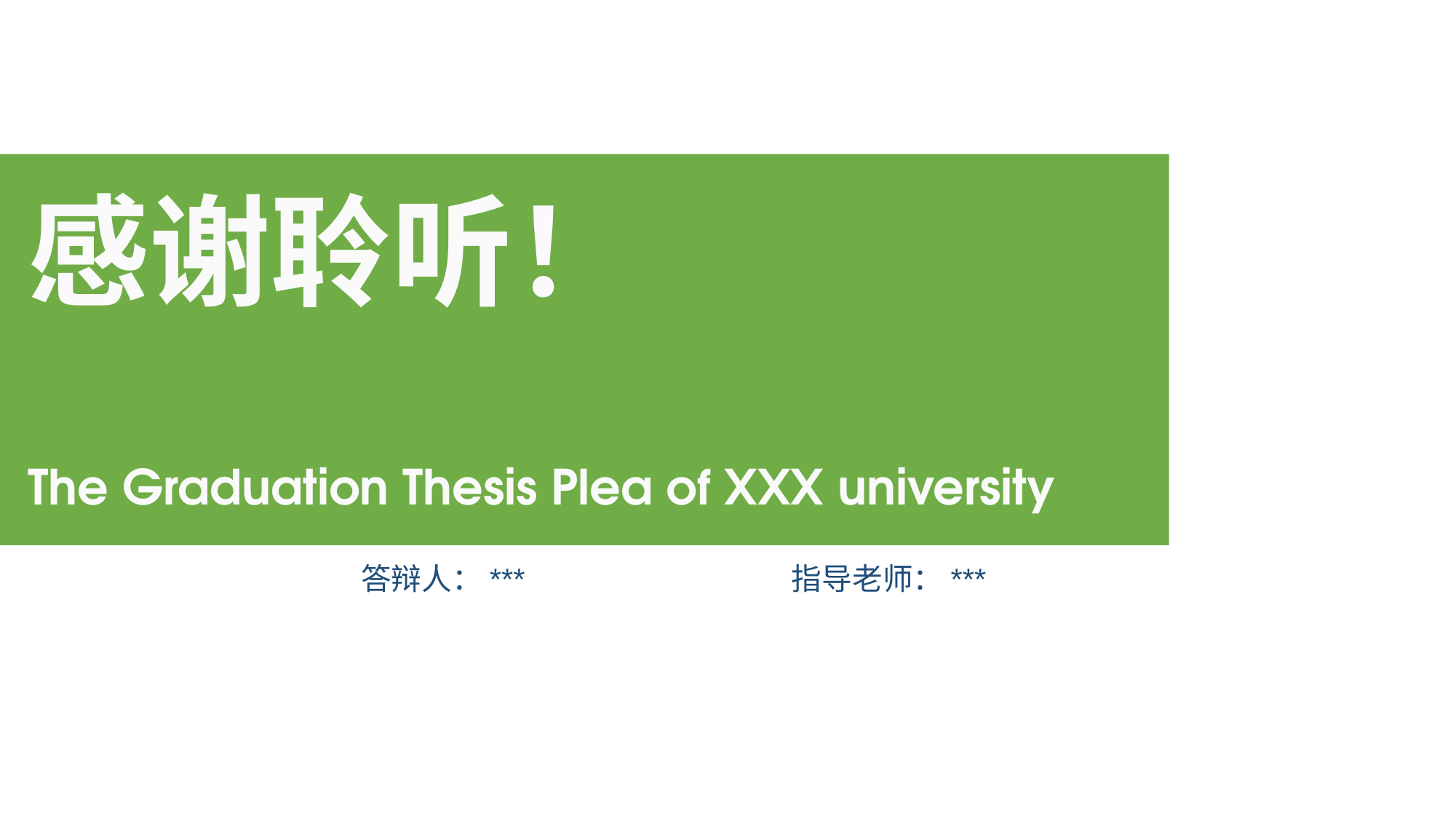

感谢聆听！
The Graduation Thesis Plea of XXX university
答辩人：***
指导老师：***